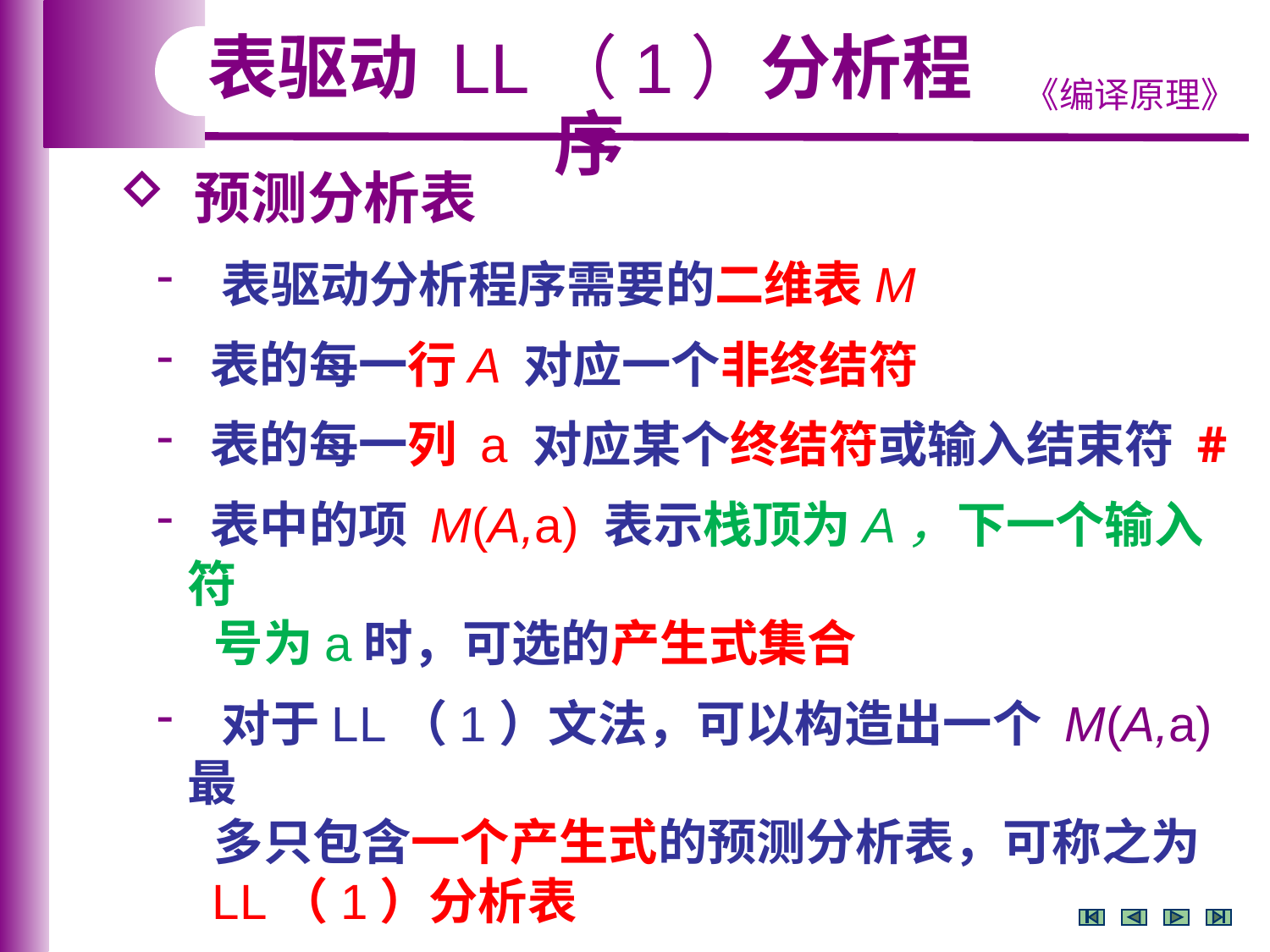

表驱动 LL（1）分析程序
 预测分析表
  表驱动分析程序需要的二维表M

 表的每一行A 对应一个非终结符

 表的每一列 a 对应某个终结符或输入结束符 #

 表中的项 M(A,a) 表示栈顶为A，下一个输入符
    号为a时，可选的产生式集合

  对于LL（1）文法，可以构造出一个 M(A,a) 最
    多只包含一个产生式的预测分析表，可称之为
    LL（1）分析表

  M(A,a) 不含产生式时，对应一个出错位置